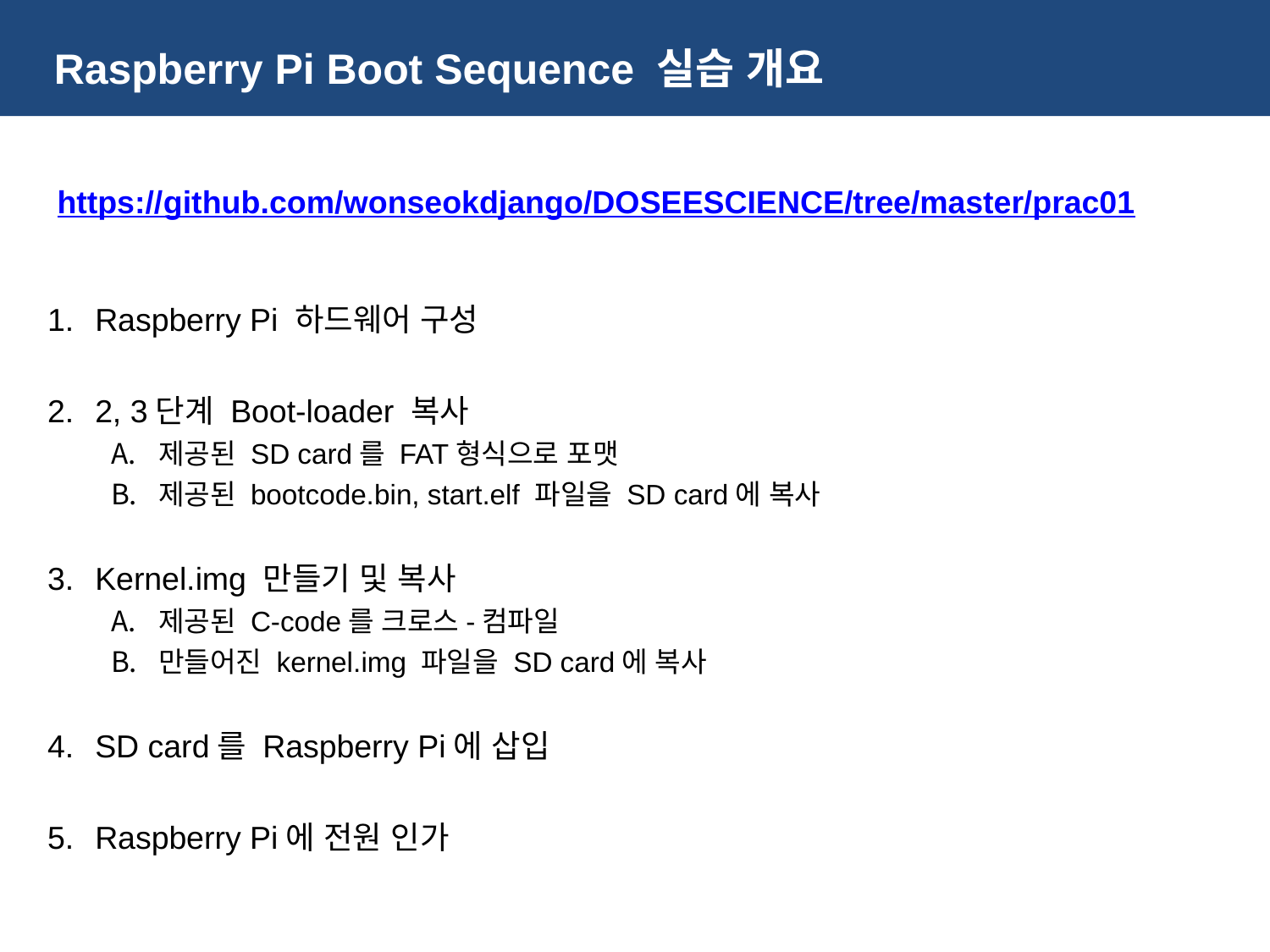

Raspberry Pi Boot Sequence 실습 개요
https://github.com/wonseokdjango/DOSEESCIENCE/tree/master/prac01
Raspberry Pi 하드웨어 구성

2, 3단계 Boot-loader 복사
제공된 SD card를 FAT형식으로 포맷
제공된 bootcode.bin, start.elf 파일을 SD card에 복사

Kernel.img 만들기 및 복사
제공된 C-code를 크로스-컴파일
만들어진 kernel.img 파일을 SD card에 복사

SD card를 Raspberry Pi에 삽입

Raspberry Pi에 전원 인가